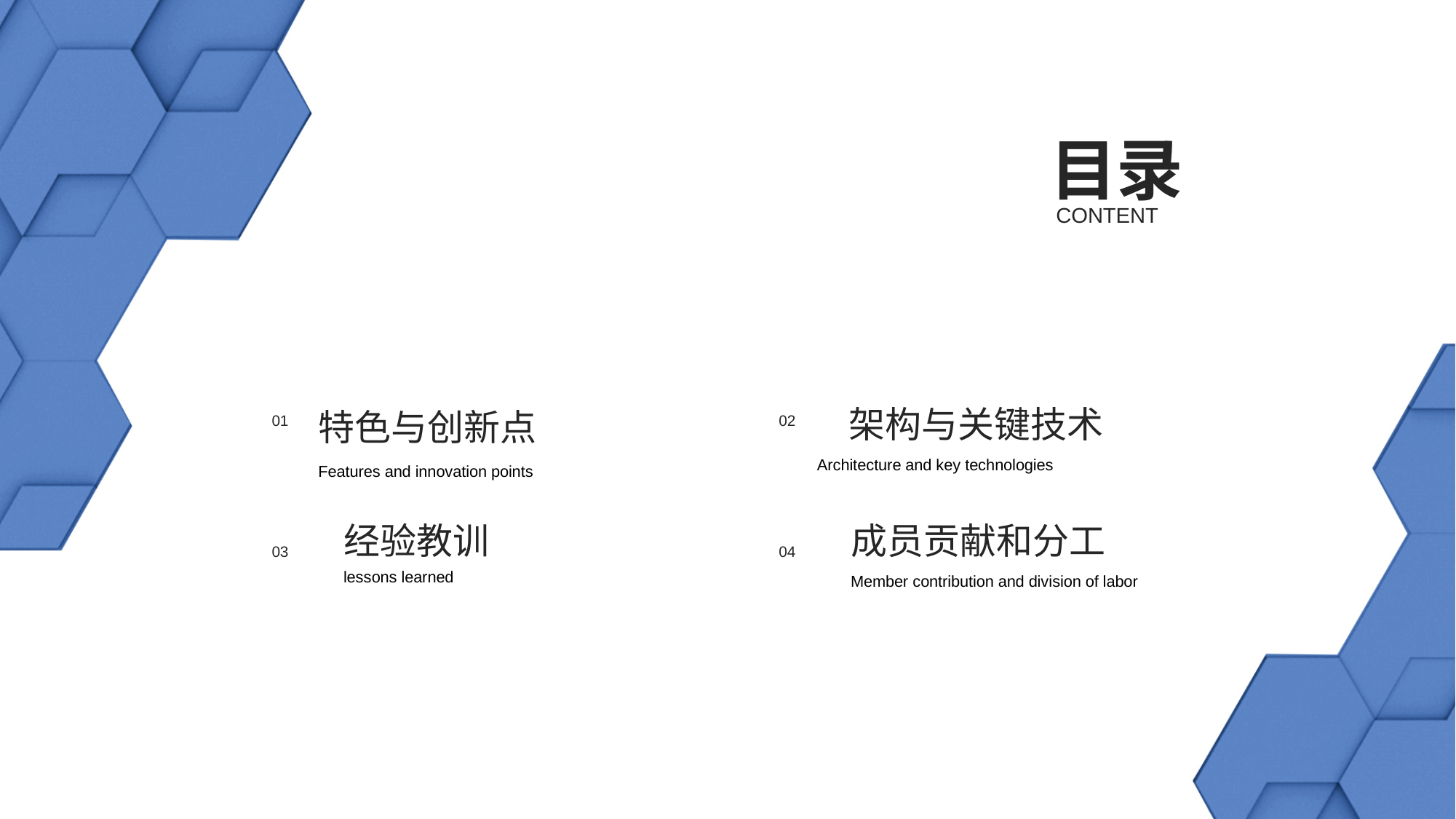

目录
CONTENT
01
02
架构与关键技术
特色与创新点
Architecture and key technologies
Features and innovation points
经验教训
成员贡献和分工
03
04
lessons learned
Member contribution and division of labor